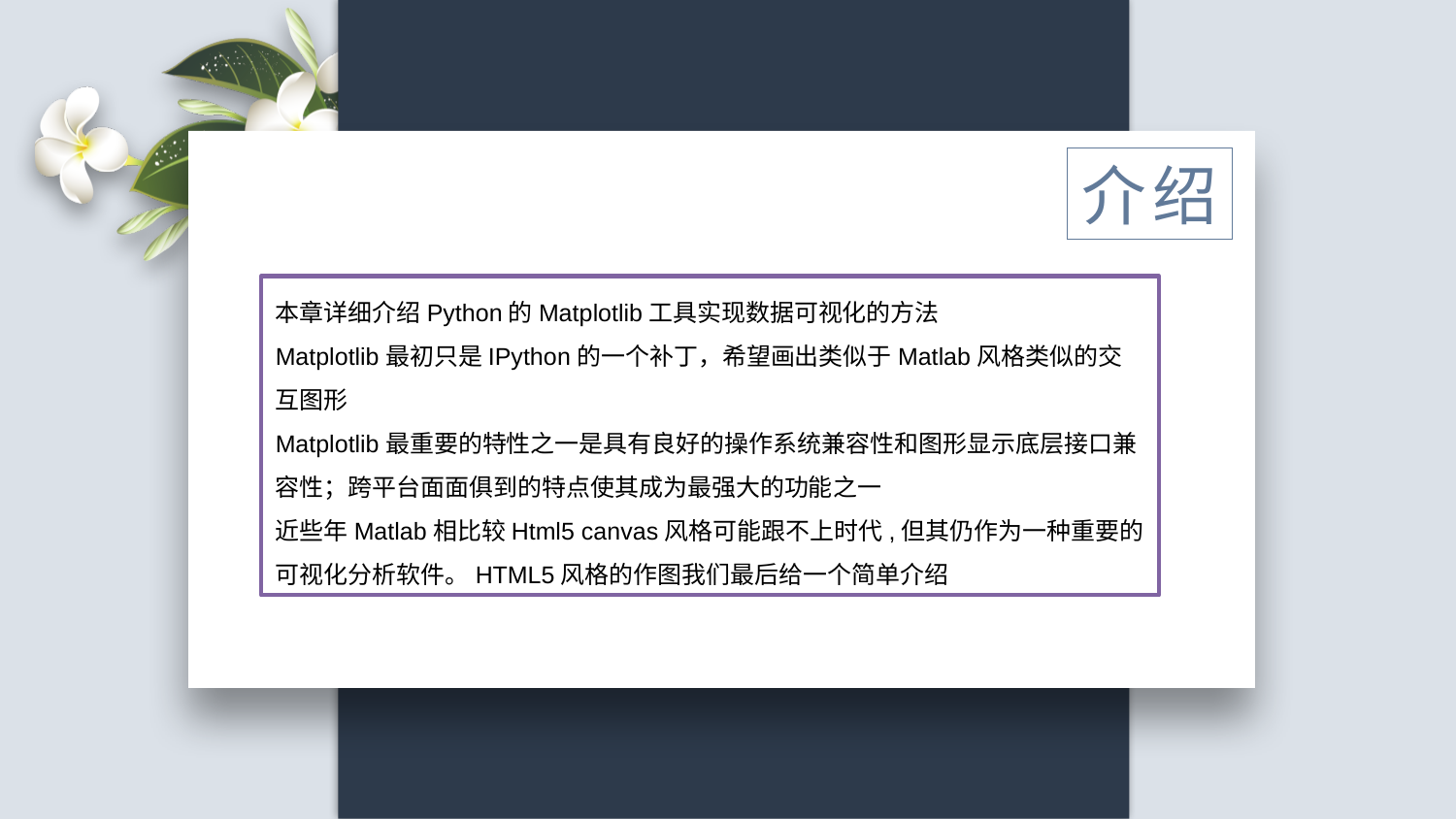

介绍
本章详细介绍Python的Matplotlib工具实现数据可视化的方法
Matplotlib最初只是IPython的一个补丁，希望画出类似于Matlab风格类似的交互图形
Matplotlib最重要的特性之一是具有良好的操作系统兼容性和图形显示底层接口兼容性；跨平台面面俱到的特点使其成为最强大的功能之一
近些年Matlab相比较Html5 canvas风格可能跟不上时代,但其仍作为一种重要的可视化分析软件。HTML5风格的作图我们最后给一个简单介绍